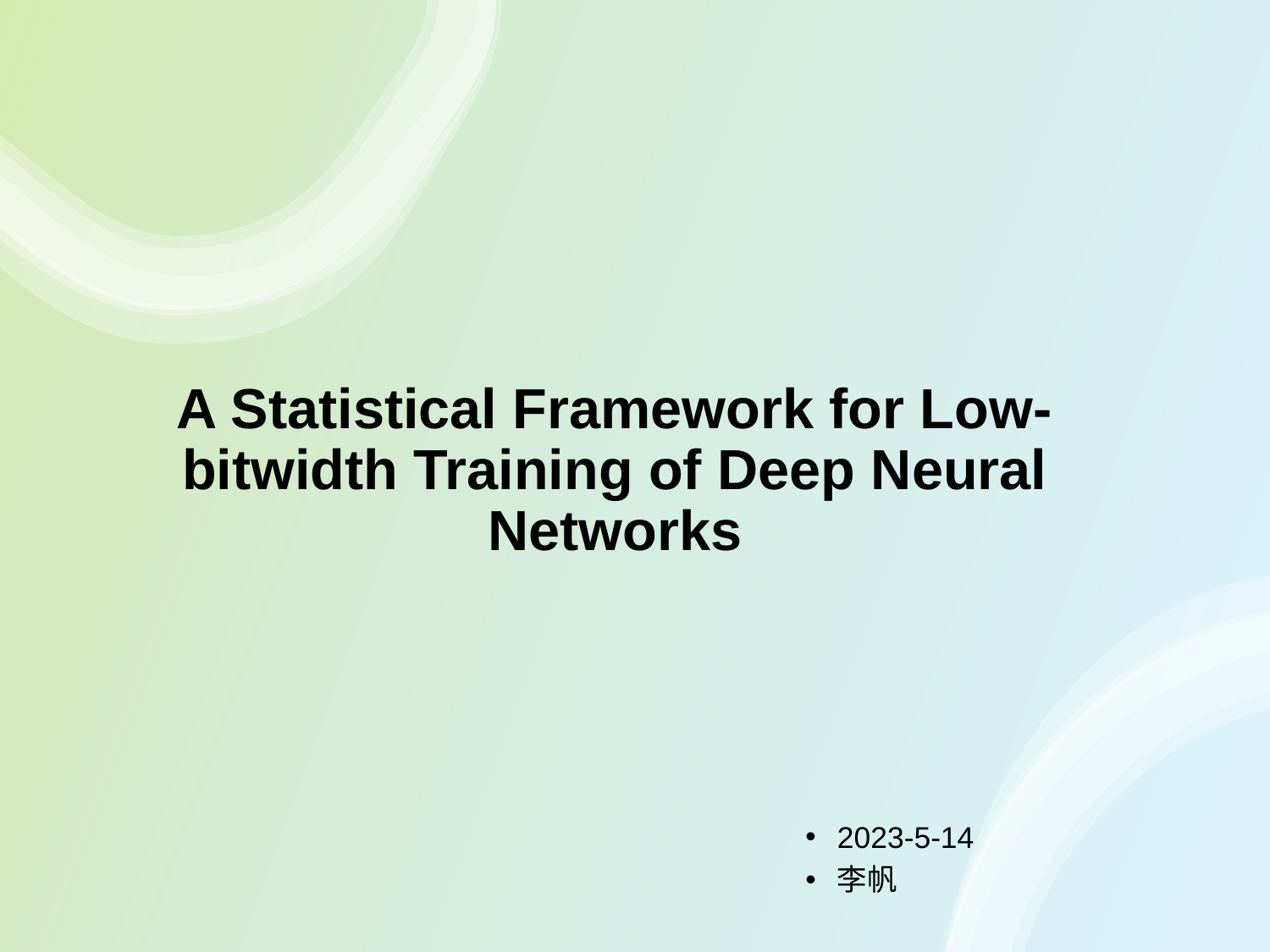

A Statistical Framework for Low-bitwidth Training of Deep Neural Networks

2023-5-14
李帆